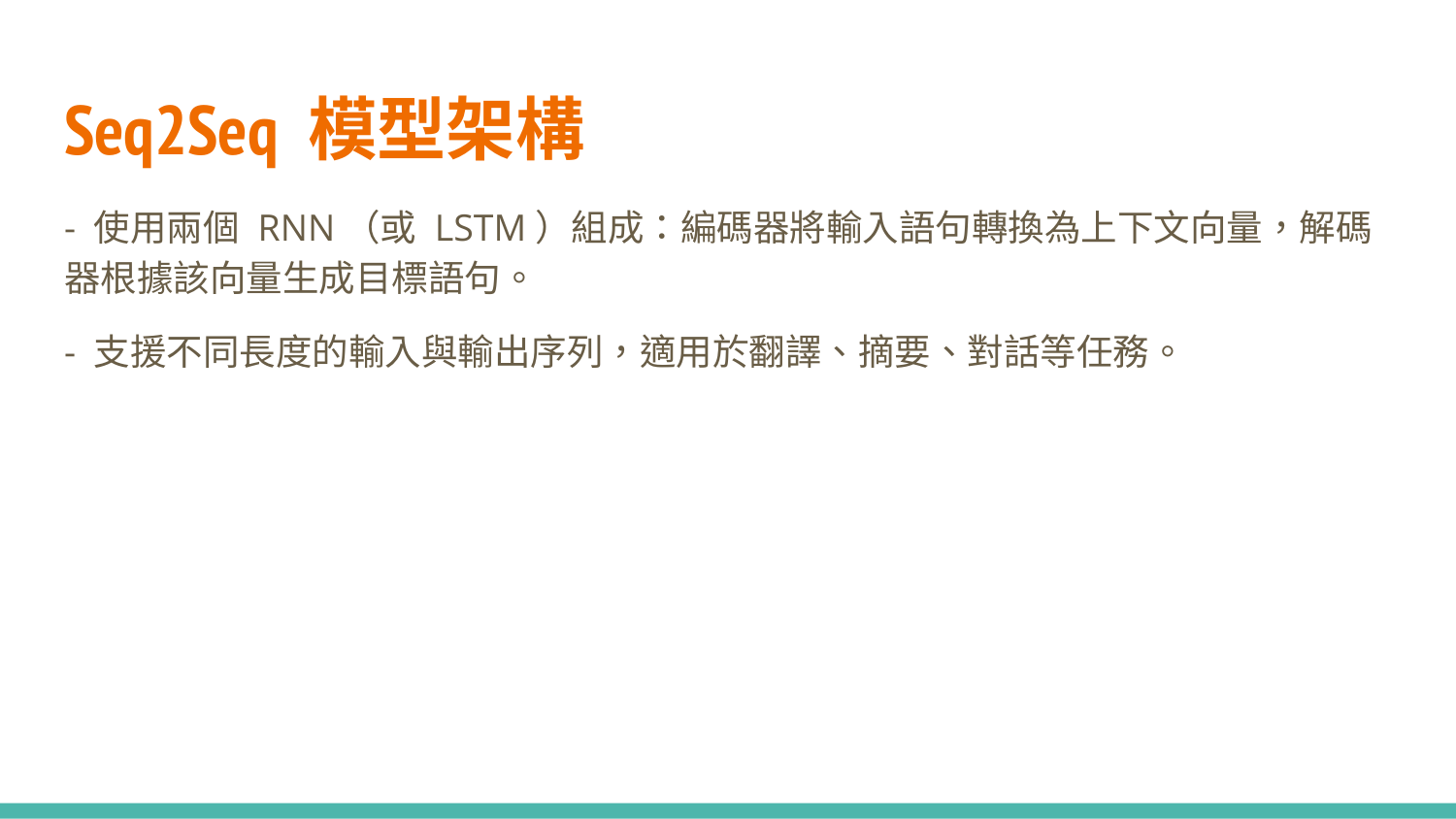

# Seq2Seq 模型架構
- 使用兩個 RNN（或 LSTM）組成：編碼器將輸入語句轉換為上下文向量，解碼器根據該向量生成目標語句。
- 支援不同長度的輸入與輸出序列，適用於翻譯、摘要、對話等任務。